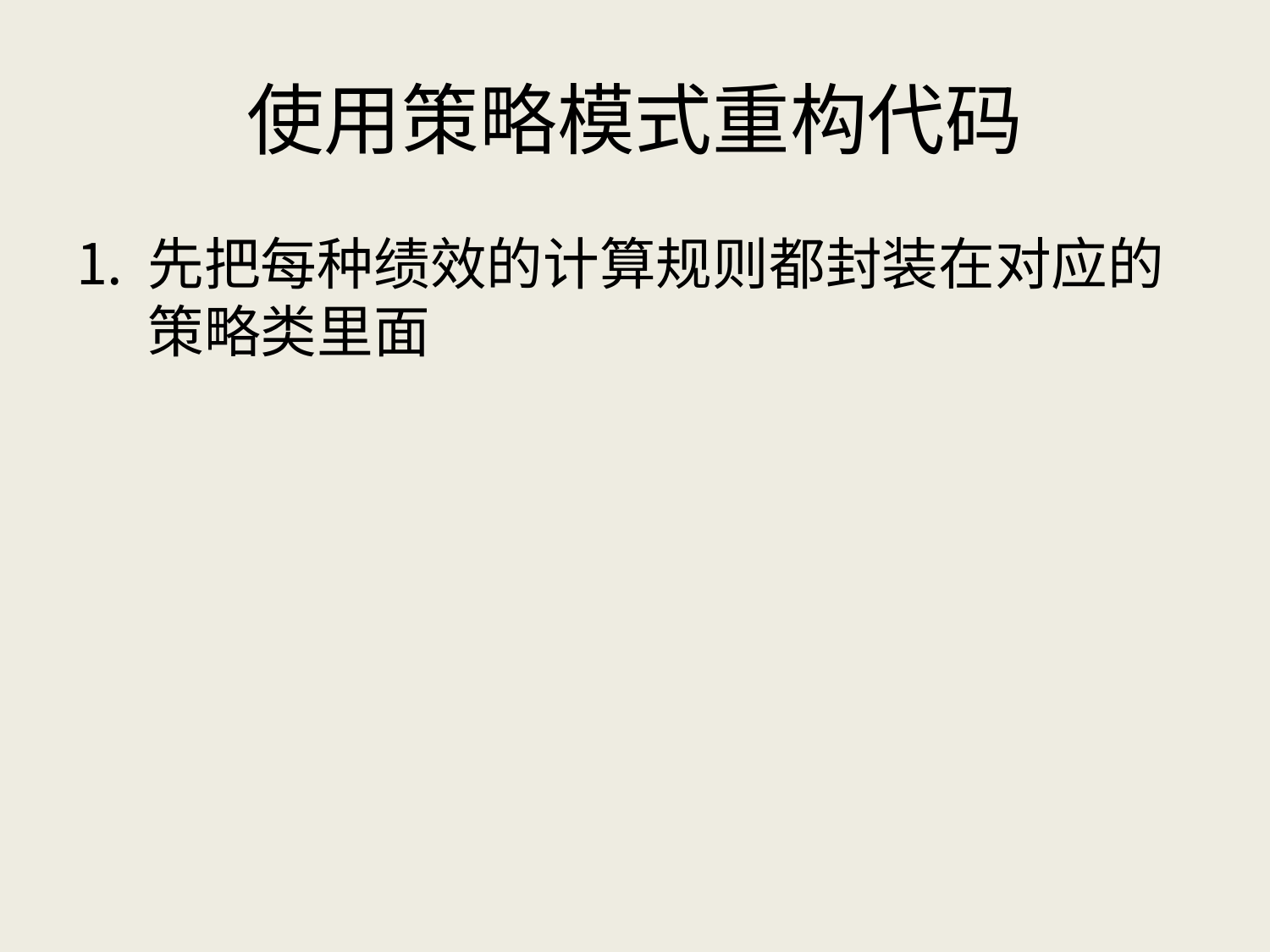

# 使用策略模式重构代码
先把每种绩效的计算规则都封装在对应的策略类里面